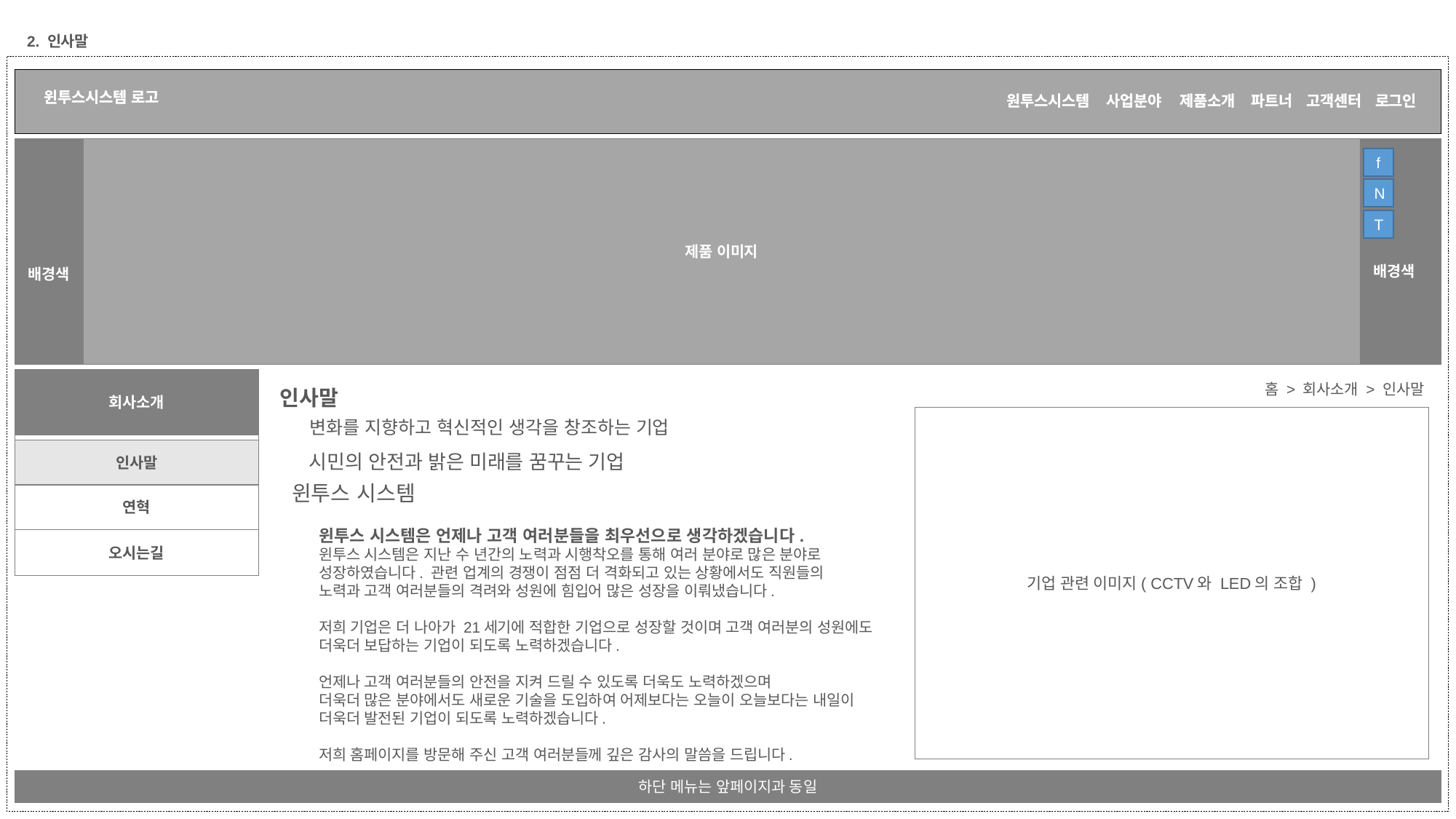

2. 인사말
윈투스시스템 로고
사업분야
제품소개
원투스시스템
파트너
고객센터
로그인

제품 이미지
f
N
T
배경색
배경색
회사소개

홈 > 회사소개 > 인사말
인사말
기업 관련 이미지( CCTV와 LED의 조합 )
변화를 지향하고 혁신적인 생각을 창조하는 기업
인사말
시민의 안전과 밝은 미래를 꿈꾸는 기업
윈투스 시스템
연혁
윈투스 시스템은 언제나 고객 여러분들을 최우선으로 생각하겠습니다.
윈투스 시스템은 지난 수 년간의 노력과 시행착오를 통해 여러 분야로 많은 분야로
성장하였습니다. 관련 업계의 경쟁이 점점 더 격화되고 있는 상황에서도 직원들의
노력과 고객 여러분들의 격려와 성원에 힘입어 많은 성장을 이뤄냈습니다.

저희 기업은 더 나아가 21세기에 적합한 기업으로 성장할 것이며 고객 여러분의 성원에도
더욱더 보답하는 기업이 되도록 노력하겠습니다.

언제나 고객 여러분들의 안전을 지켜 드릴 수 있도록 더욱도 노력하겠으며
더욱더 많은 분야에서도 새로운 기술을 도입하여 어제보다는 오늘이 오늘보다는 내일이
더욱더 발전된 기업이 되도록 노력하겠습니다.
저희 홈페이지를 방문해 주신 고객 여러분들께 깊은 감사의 말씀을 드립니다.
오시는길